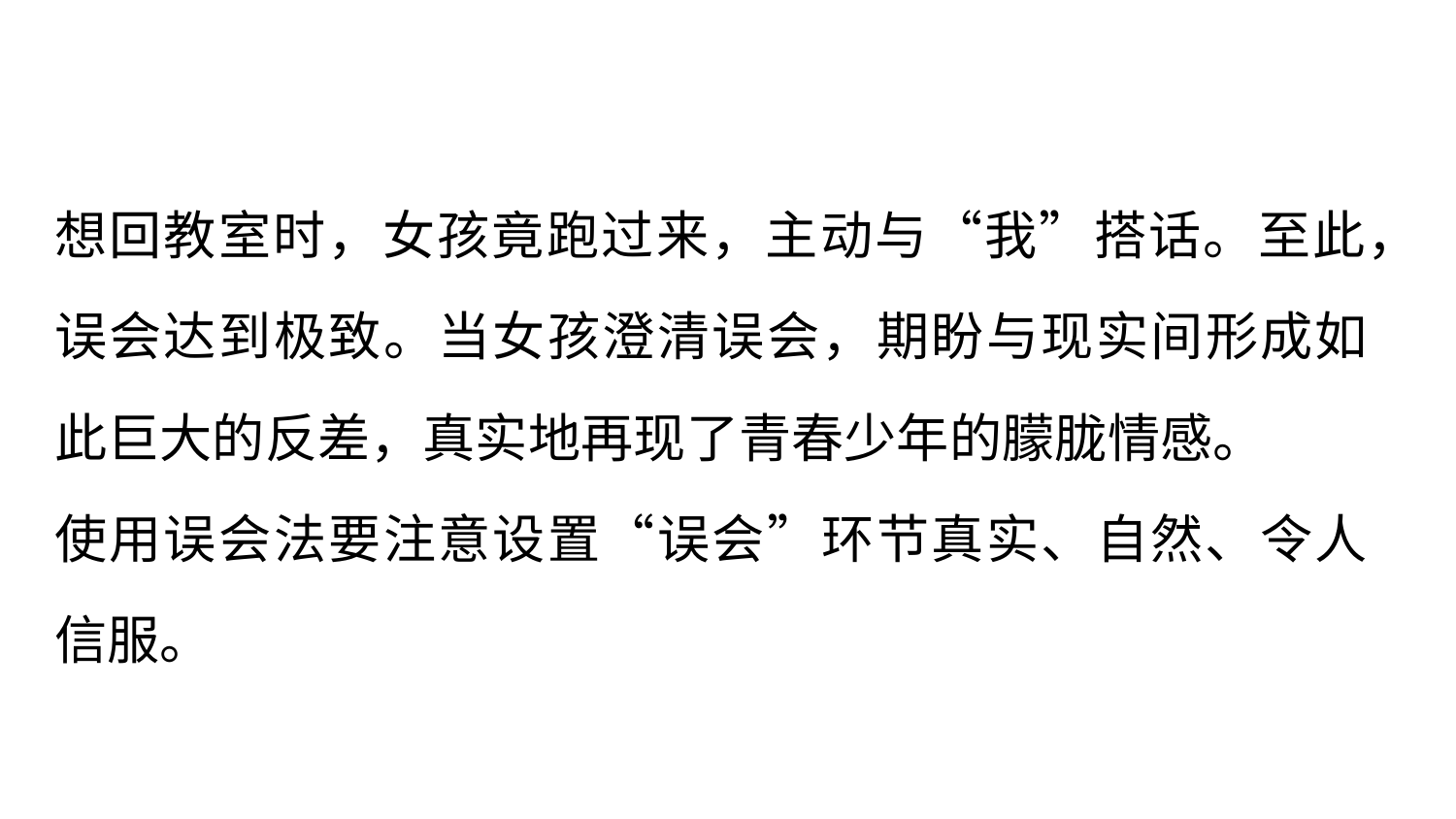

想回教室时，女孩竟跑过来，主动与“我”搭话。至此，误会达到极致。当女孩澄清误会，期盼与现实间形成如此巨大的反差，真实地再现了青春少年的朦胧情感。
使用误会法要注意设置“误会”环节真实、自然、令人信服。